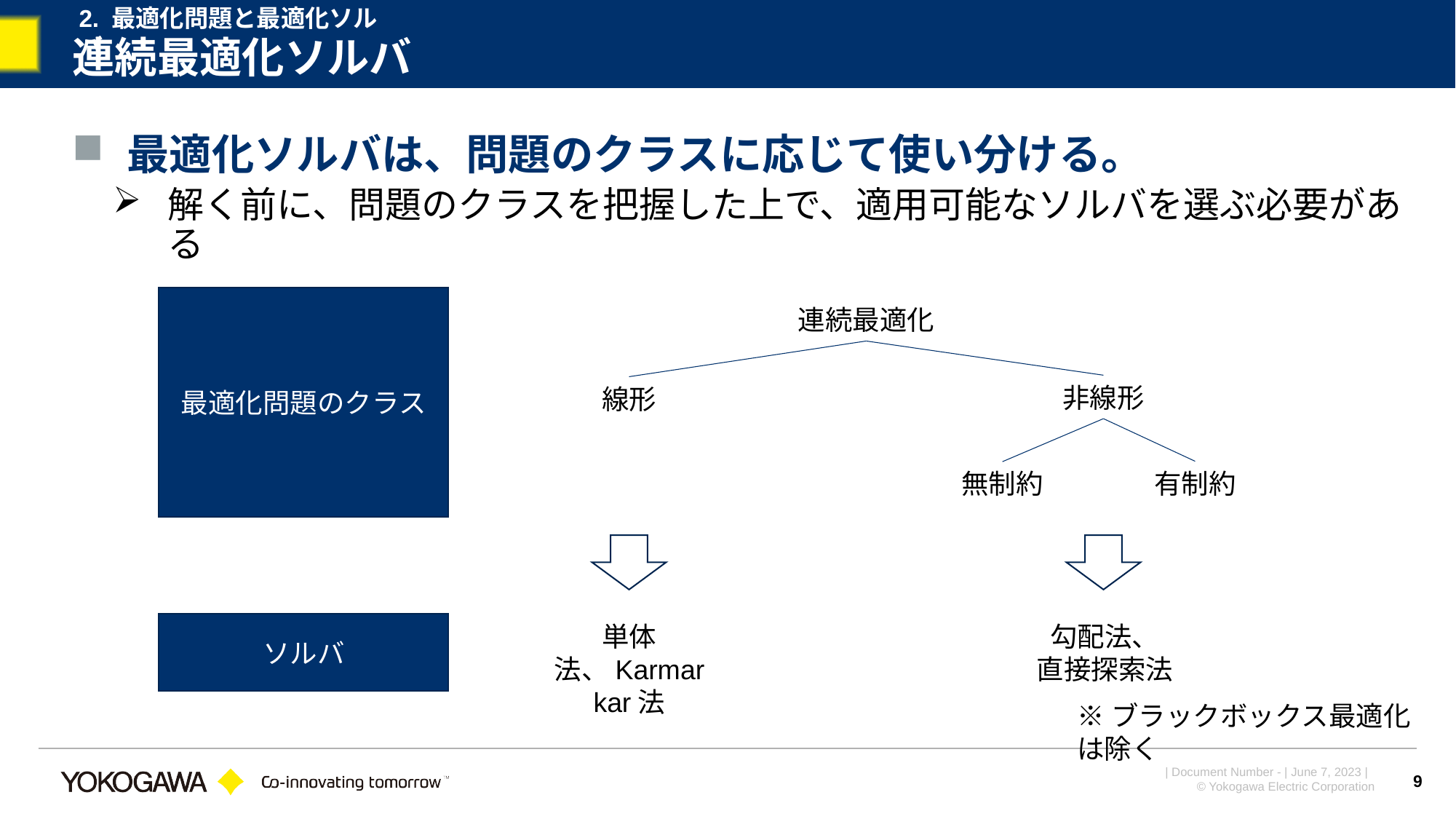

2. 最適化問題と最適化ソルバ
# 連続最適化ソルバ
最適化ソルバは、問題のクラスに応じて使い分ける。
解く前に、問題のクラスを把握した上で、適用可能なソルバを選ぶ必要がある
最適化問題のクラス
連続最適化
非線形
線形
有制約
無制約

ソルバ
単体法、Karmarkar法
勾配法、
直接探索法
※ブラックボックス最適化は除く
9